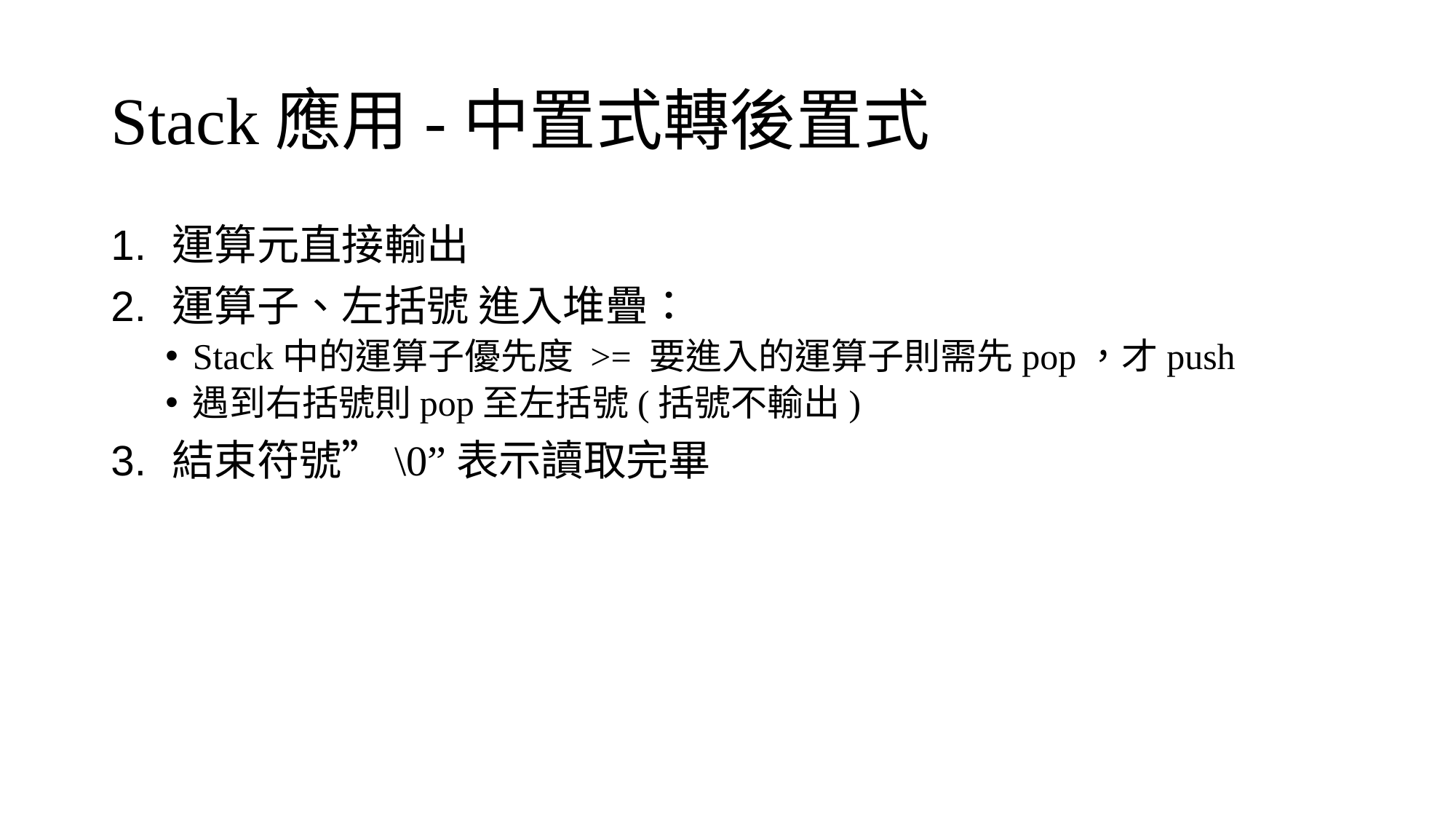

# Stack應用-中置式轉後置式
運算元直接輸出
運算子、左括號 進入堆疊：
Stack中的運算子優先度 >= 要進入的運算子則需先pop，才push
遇到右括號則pop至左括號(括號不輸出)
結束符號”\0”表示讀取完畢